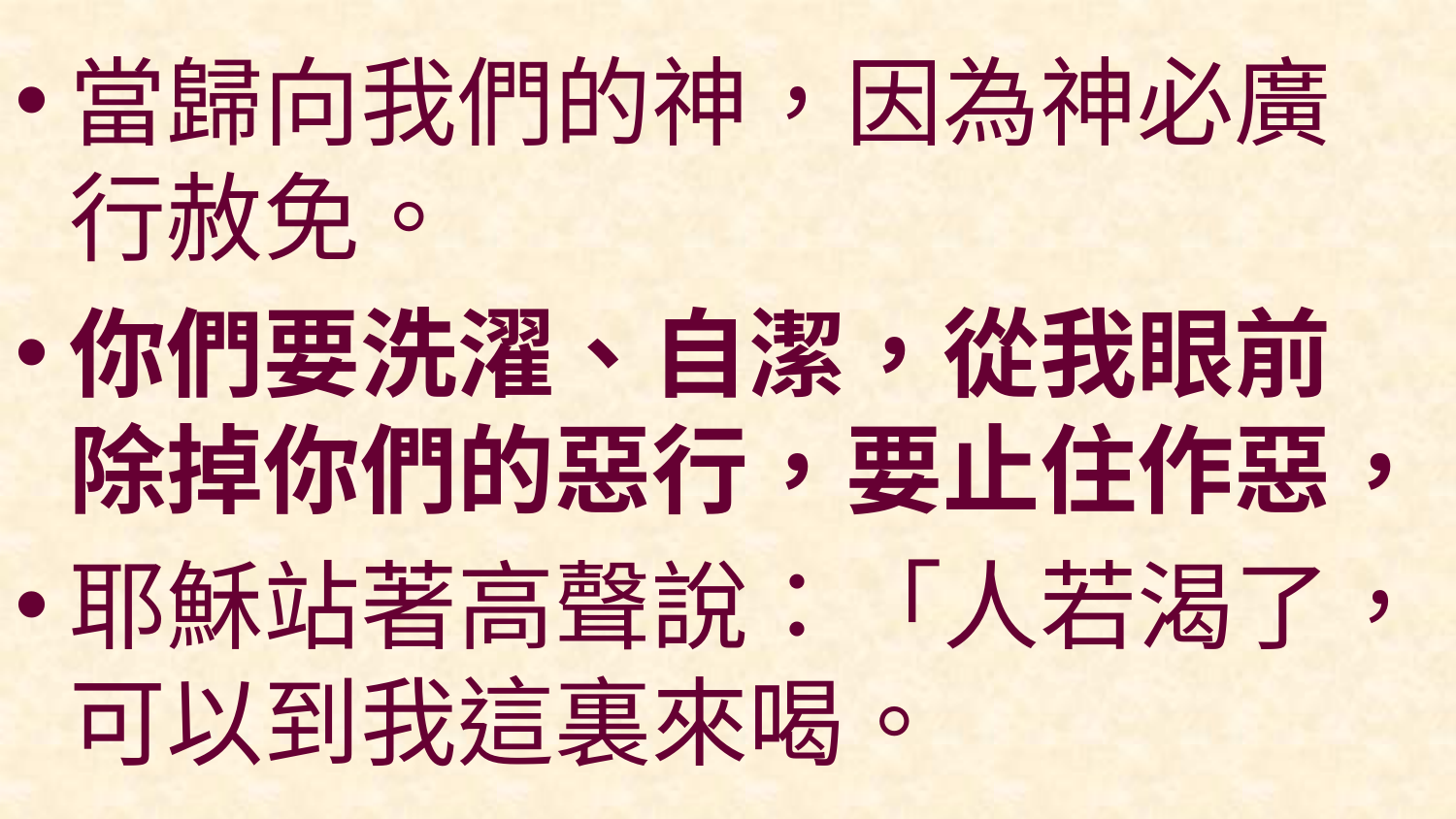

當歸向我們的神，因為神必廣行赦免。
你們要洗濯、自潔，從我眼前除掉你們的惡行，要止住作惡，
耶穌站著高聲說：「人若渴了，可以到我這裏來喝。